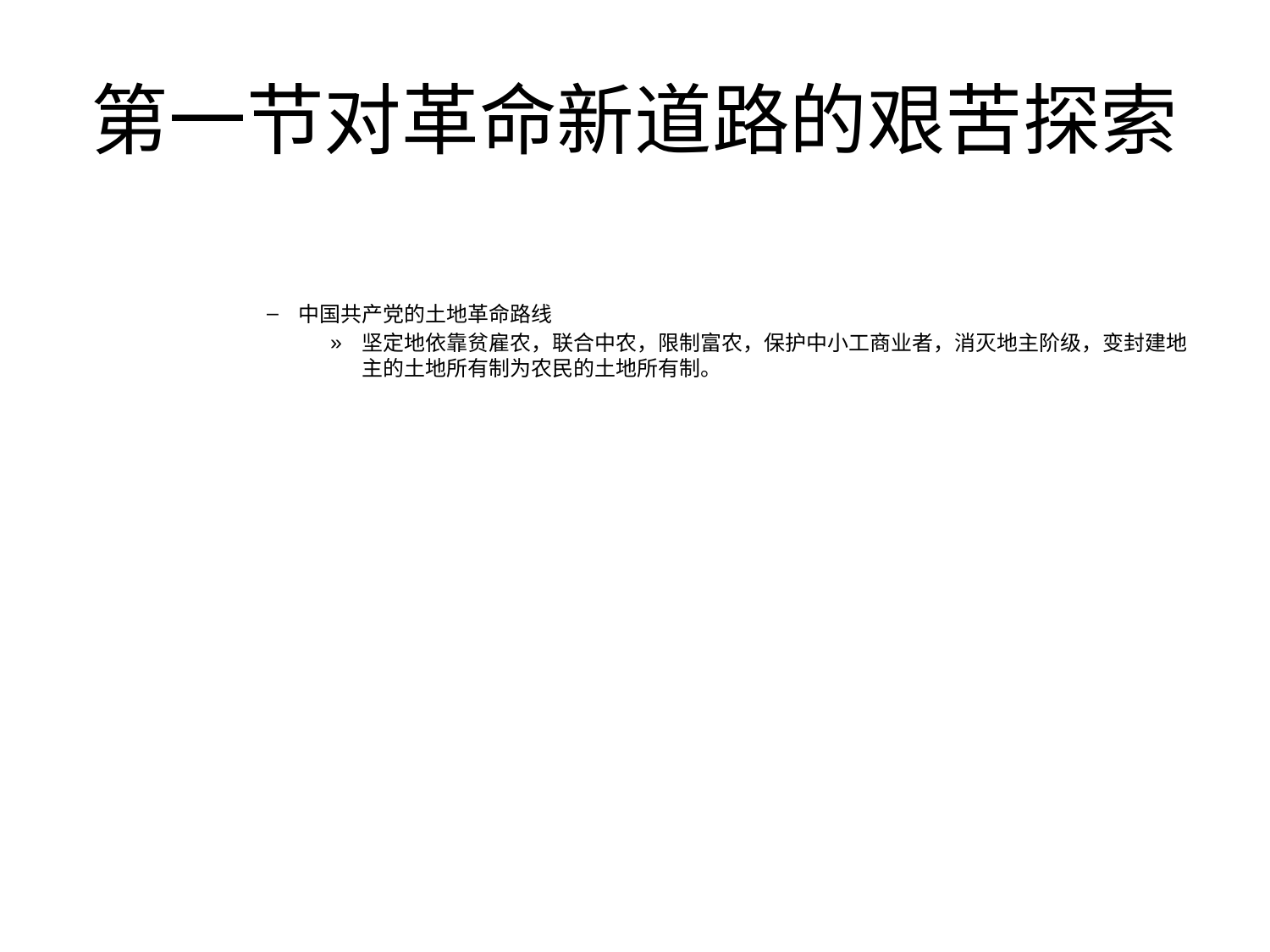

# 第一节对革命新道路的艰苦探索

中国共产党的土地革命路线
坚定地依靠贫雇农，联合中农，限制富农，保护中小工商业者，消灭地主阶级，变封建地主的土地所有制为农民的土地所有制。